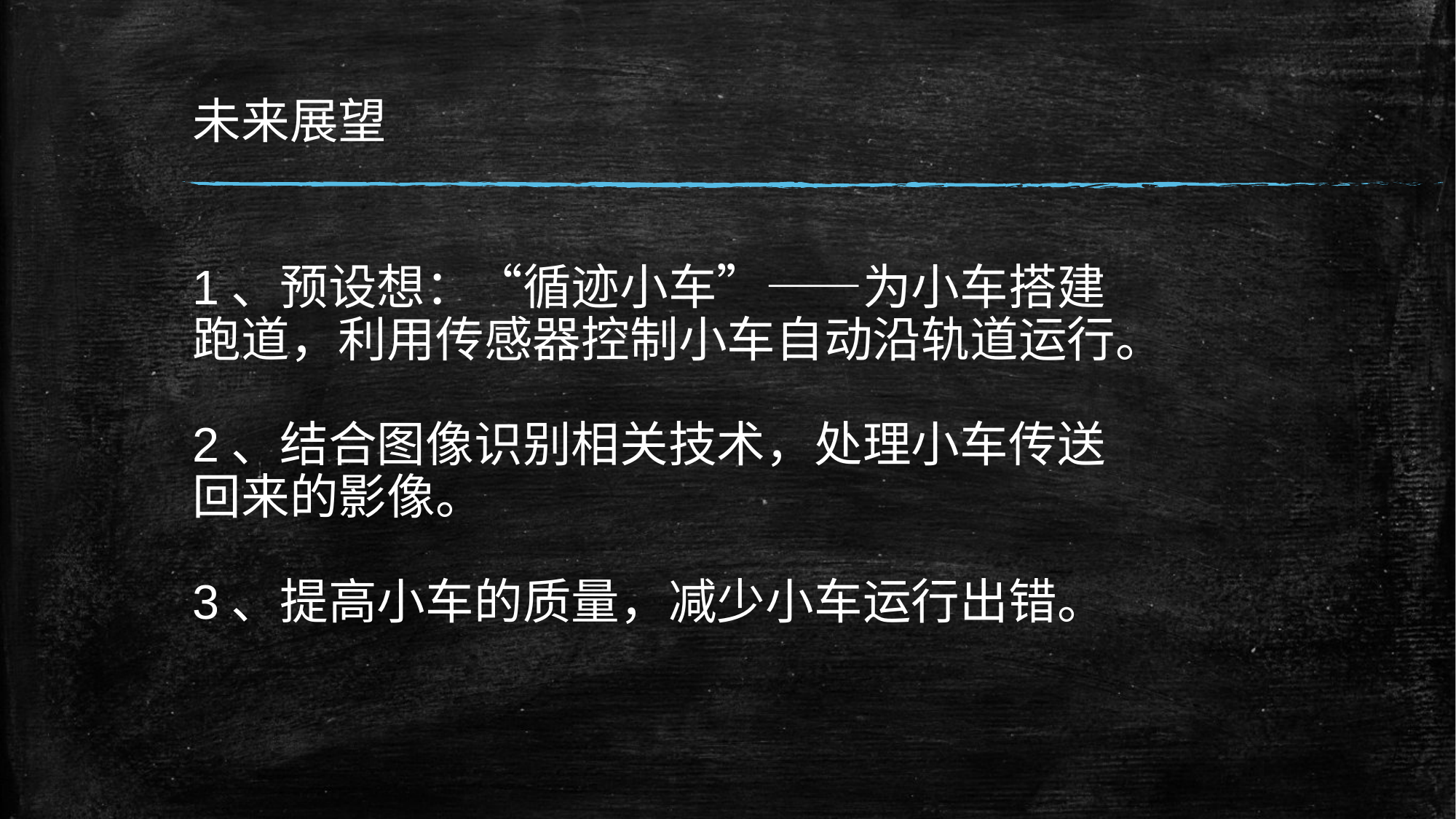

# 未来展望
1、预设想：“循迹小车”——为小车搭建跑道，利用传感器控制小车自动沿轨道运行。

2、结合图像识别相关技术，处理小车传送回来的影像。

3、提高小车的质量，减少小车运行出错。